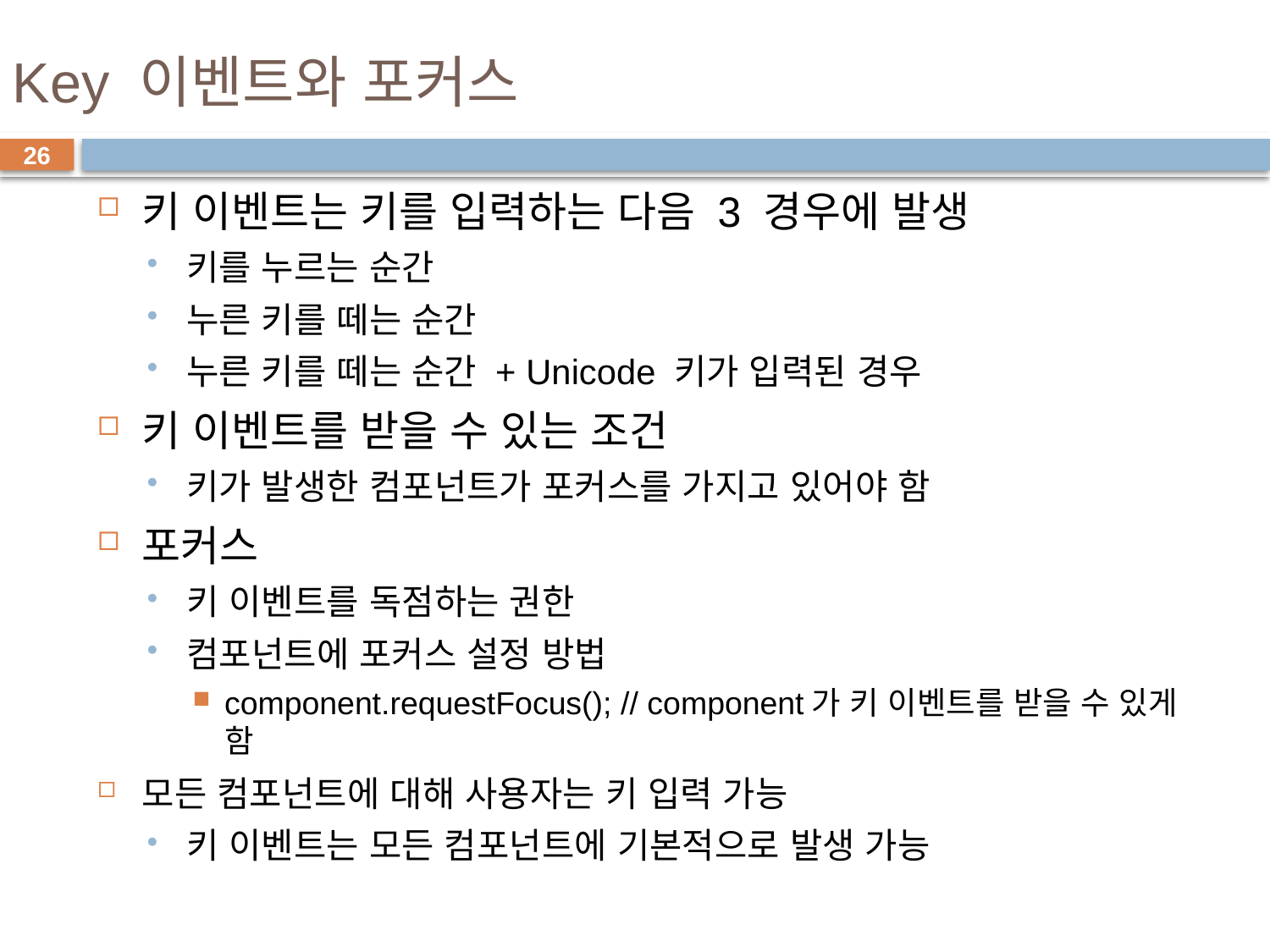

# Key 이벤트와 포커스
26
키 이벤트는 키를 입력하는 다음 3 경우에 발생
키를 누르는 순간
누른 키를 떼는 순간
누른 키를 떼는 순간 + Unicode 키가 입력된 경우
키 이벤트를 받을 수 있는 조건
키가 발생한 컴포넌트가 포커스를 가지고 있어야 함
포커스
키 이벤트를 독점하는 권한
컴포넌트에 포커스 설정 방법
component.requestFocus(); // component가 키 이벤트를 받을 수 있게 함
모든 컴포넌트에 대해 사용자는 키 입력 가능
키 이벤트는 모든 컴포넌트에 기본적으로 발생 가능